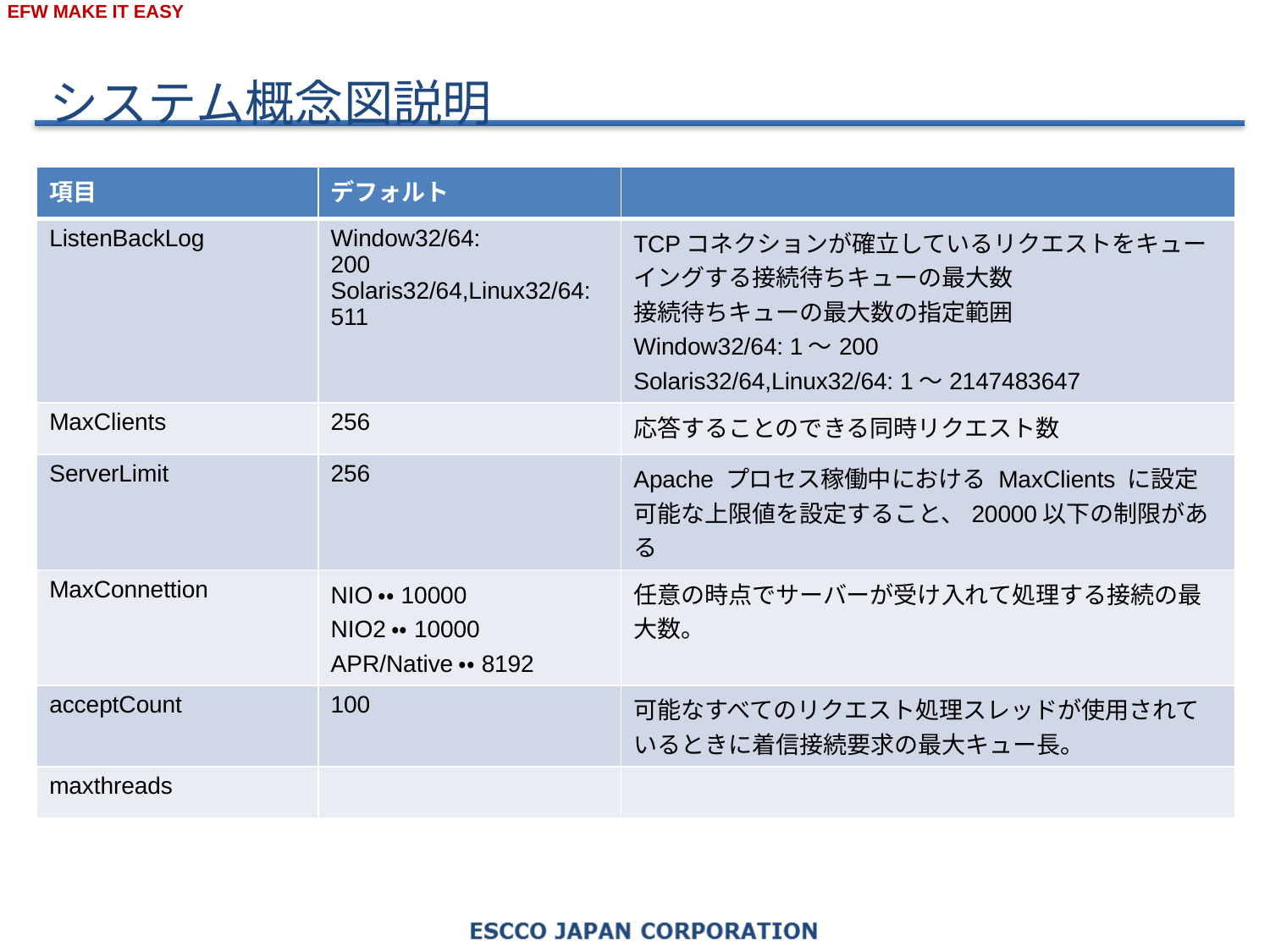

システム概念図説明
| 項目 | デフォルト |  |
| --- | --- | --- |
| ListenBackLog | Window32/64: 200 Solaris32/64,Linux32/64: 511 | TCPコネクションが確立しているリクエストをキューイングする接続待ちキューの最大数 接続待ちキューの最大数の指定範囲 Window32/64: 1～200 Solaris32/64,Linux32/64: 1～2147483647 |
| MaxClients | 256 | 応答することのできる同時リクエスト数 |
| ServerLimit | 256 | Apache プロセス稼働中における MaxClients に設定可能な上限値を設定すること、20000以下の制限がある |
| MaxConnettion | NIO・・10000 NIO2・・10000 APR/Native・・8192 | 任意の時点でサーバーが受け入れて処理する接続の最大数。 |
| acceptCount | 100 | 可能なすべてのリクエスト処理スレッドが使用されているときに着信接続要求の最大キュー長。 |
| maxthreads |  |  |